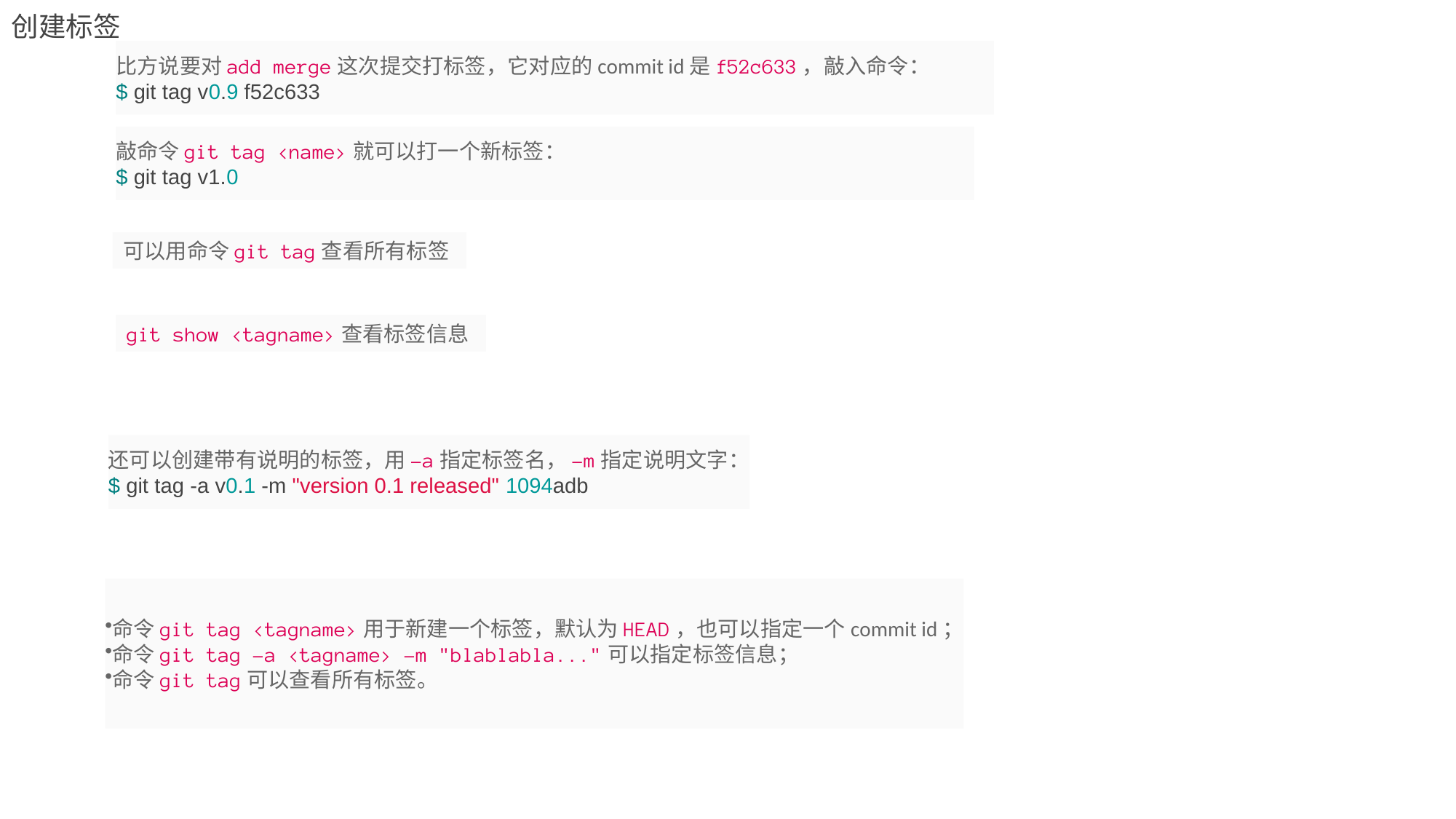

创建标签
比方说要对add merge这次提交打标签，它对应的commit id是f52c633，敲入命令：
$ git tag v0.9 f52c633
敲命令git tag <name>就可以打一个新标签：
$ git tag v1.0
可以用命令git tag查看所有标签
git show <tagname>查看标签信息
还可以创建带有说明的标签，用-a指定标签名，-m指定说明文字：
$ git tag -a v0.1 -m "version 0.1 released" 1094adb

命令git tag <tagname>用于新建一个标签，默认为HEAD，也可以指定一个commit id；
命令git tag -a <tagname> -m "blablabla..."可以指定标签信息；
命令git tag可以查看所有标签。